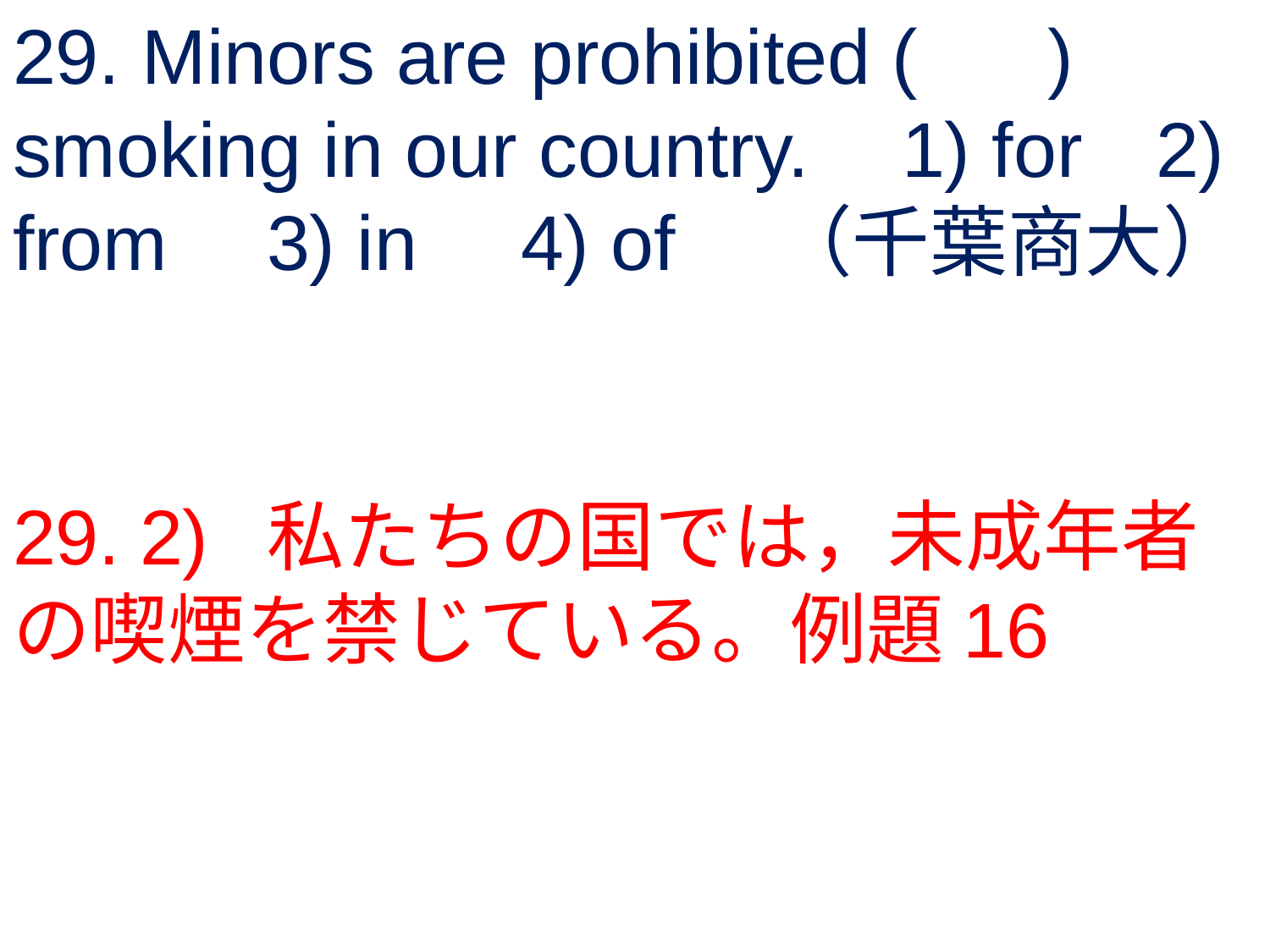

# 29. Minors are prohibited (      ) smoking in our country.	1) for	2) from	3) in	4) of	（千葉商大）
29.	2) 	私たちの国では，未成年者の喫煙を禁じている。例題16